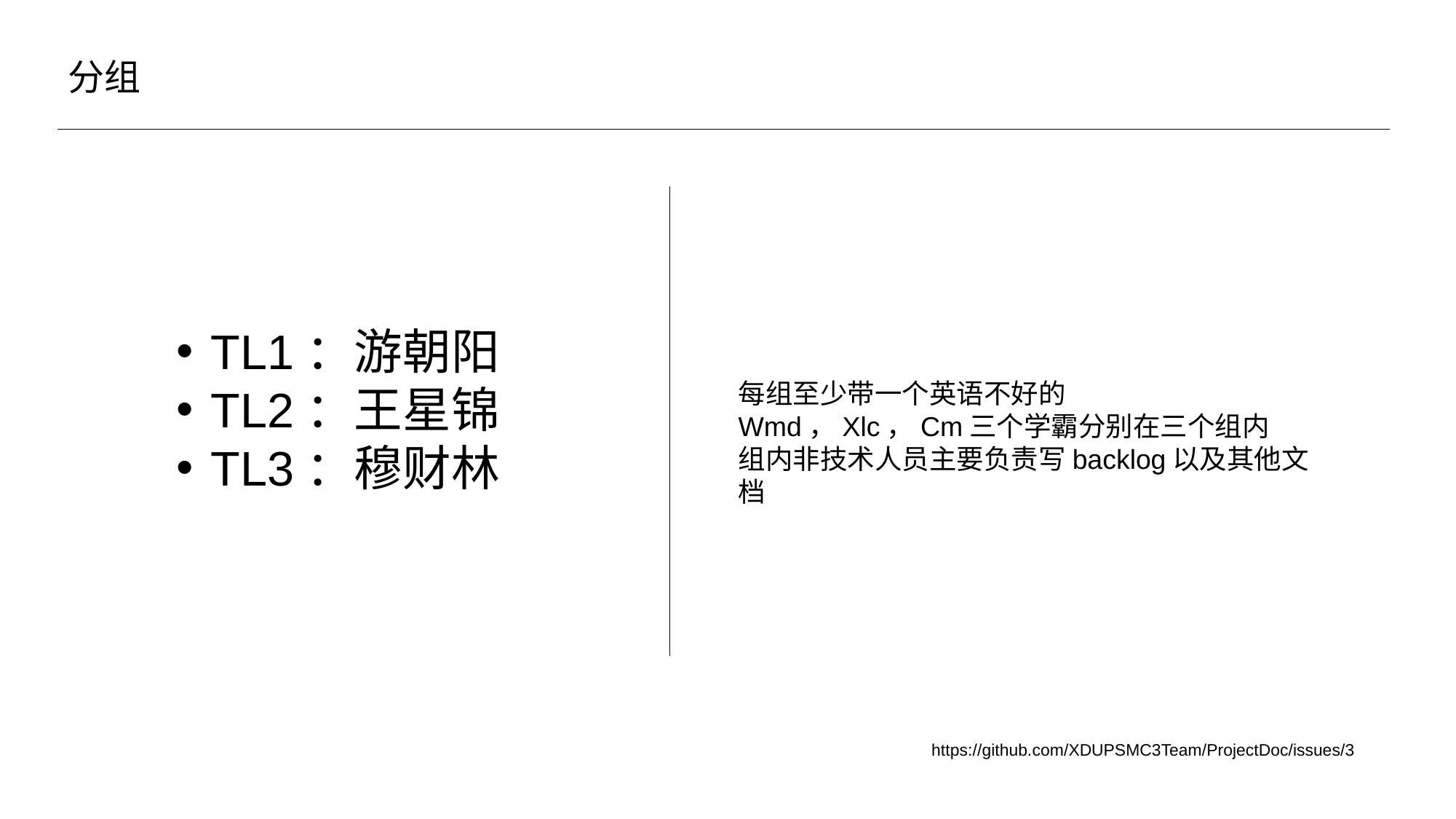

分组
TL1：游朝阳
TL2：王星锦
TL3：穆财林
每组至少带一个英语不好的
Wmd，Xlc，Cm三个学霸分别在三个组内
组内非技术人员主要负责写backlog以及其他文档
https://github.com/XDUPSMC3Team/ProjectDoc/issues/3